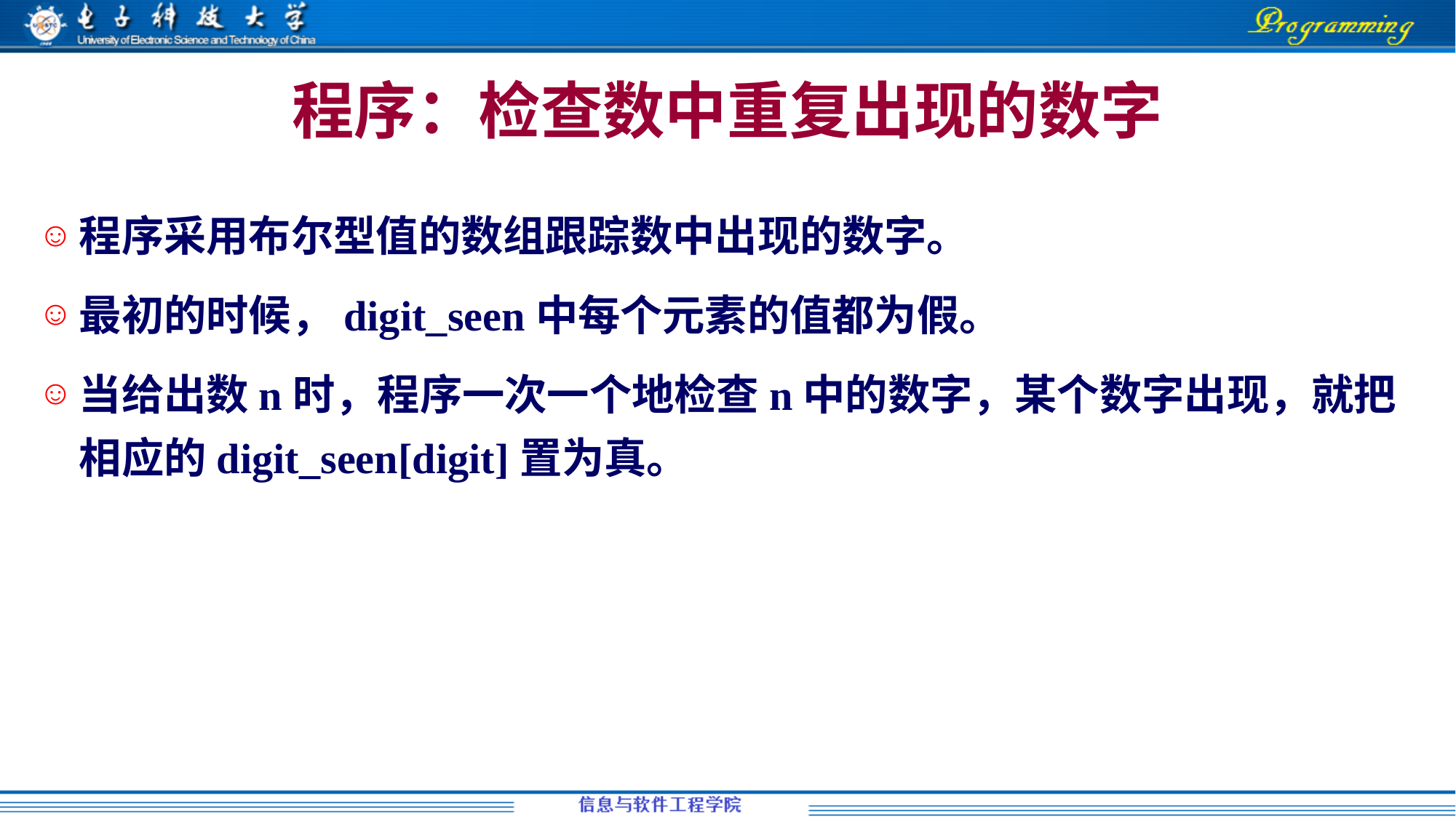

程序：检查数中重复出现的数字
程序采用布尔型值的数组跟踪数中出现的数字。
最初的时候，digit_seen中每个元素的值都为假。
当给出数n时，程序一次一个地检查n中的数字，某个数字出现，就把相应的digit_seen[digit]置为真。